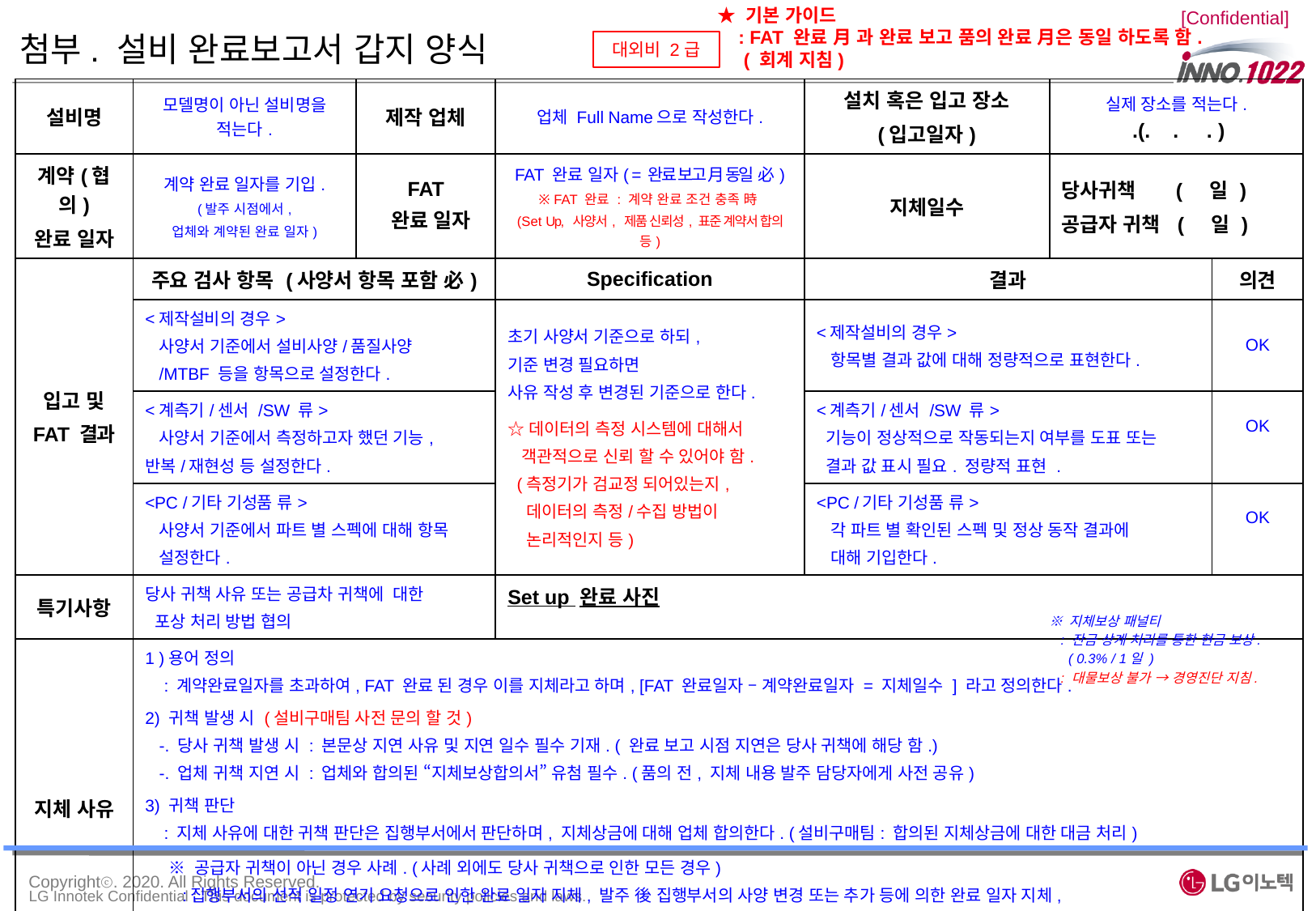

★ 기본 가이드
    : FAT 완료 月 과 완료 보고 품의 완료 月은 동일 하도록 함.
     ( 회계 지침)
# 첨부. 설비 완료보고서 갑지 양식

| 설비명 | 모델명이 아닌 설비명을 적는다. | 제작 업체 | 업체 Full Name으로 작성한다. | 설치 혹은 입고 장소 (입고일자) | 실제 장소를 적는다. .(. . . ) |  |
| --- | --- | --- | --- | --- | --- | --- |
| 계약(협의) 완료 일자 | 계약 완료 일자를 기입. (발주 시점에서, 업체와 계약된 완료 일자) | FAT 완료 일자 | FAT 완료 일자( = 완료 보고 月 동일 必) ※ FAT 완료 : 계약 완료 조건 충족 時 (Set Up, 사양서, 제품 신뢰성, 표준 계약서 합의 등) | 지체일수 | 당사귀책 ( 일 ) 공급자 귀책 ( 일 ) |  |
| 입고 및 FAT 결과 | 주요 검사 항목 (사양서 항목 포함 必) |  | Specification | 결과 |  | 의견 |
|  | <제작설비의 경우> 사양서 기준에서 설비사양/품질사양 /MTBF 등을 항목으로 설정한다. |  | 초기 사양서 기준으로 하되, 기준 변경 필요하면 사유 작성 후 변경된 기준으로 한다. ☆데이터의 측정 시스템에 대해서 객관적으로 신뢰 할 수 있어야 함. (측정기가 검교정 되어있는지, 데이터의 측정/수집 방법이 논리적인지 등) | <제작설비의 경우> 항목별 결과 값에 대해 정량적으로 표현한다. |  | OK |
|  | <계측기/센서 /SW 류> 사양서 기준에서 측정하고자 했던 기능, 반복/재현성 등 설정한다. |  |  | <계측기/센서 /SW 류> 기능이 정상적으로 작동되는지 여부를 도표 또는 결과 값 표시 필요. 정량적 표현 . |  | OK |
|  | <PC /기타 기성품 류> 사양서 기준에서 파트 별 스펙에 대해 항목 설정한다. |  |  | <PC /기타 기성품 류> 각 파트 별 확인된 스펙 및 정상 동작 결과에 대해 기입한다. |  | OK |
| 특기사항 | 당사 귀책 사유 또는 공급차 귀책에 대한 포상 처리 방법 협의 |  | Set up 완료 사진 |  |  |  |
| 지체 사유 | 1 )용어 정의 : 계약완료일자를 초과하여, FAT 완료 된 경우 이를 지체라고 하며, [FAT 완료일자 – 계약완료일자 = 지체일수 ] 라고 정의한다. 2) 귀책 발생 시 (설비구매팀 사전 문의 할 것) -. 당사 귀책 발생 시 : 본문상 지연 사유 및 지연 일수 필수 기재. ( 완료 보고 시점 지연은 당사 귀책에 해당 함.) -. 업체 귀책 지연 시 : 업체와 합의된 “지체보상합의서” 유첨 필수. (품의 전, 지체 내용 발주 담당자에게 사전 공유) 3) 귀책 판단 : 지체 사유에 대한 귀책 판단은 집행부서에서 판단하며, 지체상금에 대해 업체 합의한다. (설비구매팀: 합의된 지체상금에 대한 대금 처리) ※ 공급자 귀책이 아닌 경우 사례. (사례 외에도 당사 귀책으로 인한 모든 경우) :집행부서의 선적 일정 연기 요청으로 인한 완료 일자 지체, 발주 後 집행부서의 사양 변경 또는 추가 등에 의한 완료 일자 지체, 설비 제작을 위한 샘플 제공 지연으로 인한 완료 일자 지체, 설비 제작 중 당사측의 샘플 대응 요청으로 인한 완료 일자 지체 , 신뢰성 테스트/양산 검증 등에 의한 일자 지체 , FAT Pass 되었지만 담당자의 완료 보고 지연으로 인한 계약완료 일자 대비 지체 등 |  |  |  |  |  |
※ 지체보상 패널티
   : 잔금 상계 처리를 통한 현금 보상.
     ( 0.3% / 1일 )
   : 대물보상 불가 → 경영진단 지침.